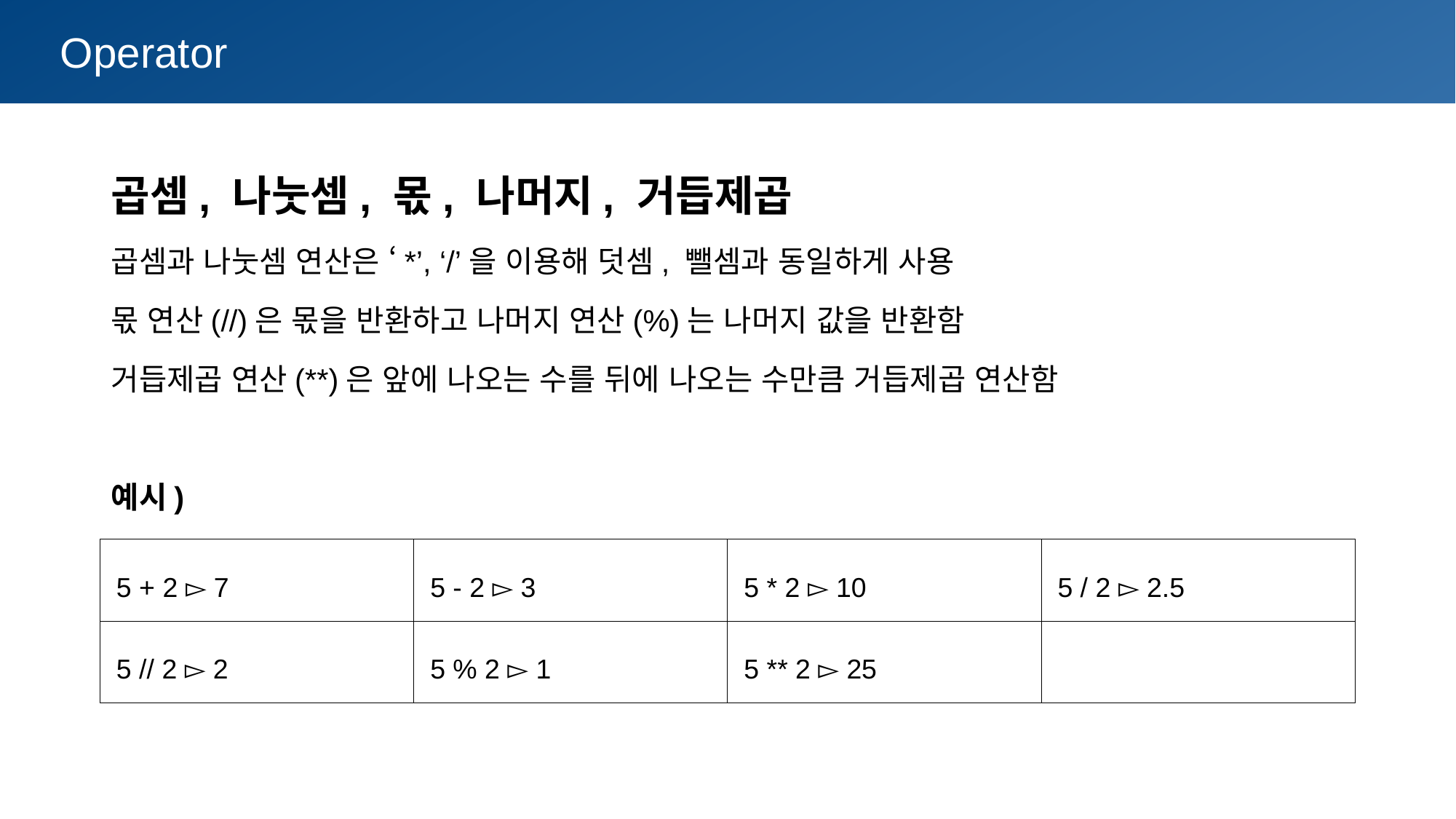

Operator
곱셈, 나눗셈, 몫, 나머지, 거듭제곱
곱셈과 나눗셈 연산은 ‘*’, ‘/’을 이용해 덧셈, 뺄셈과 동일하게 사용
몫 연산(//)은 몫을 반환하고 나머지 연산(%)는 나머지 값을 반환함
거듭제곱 연산(**)은 앞에 나오는 수를 뒤에 나오는 수만큼 거듭제곱 연산함

예시)

| 5 + 2 ▻ 7 | 5 - 2 ▻ 3 | 5 \* 2 ▻ 10 | 5 / 2 ▻ 2.5 |
| --- | --- | --- | --- |
| 5 // 2 ▻ 2 | 5 % 2 ▻ 1 | 5 \*\* 2 ▻ 25 |  |